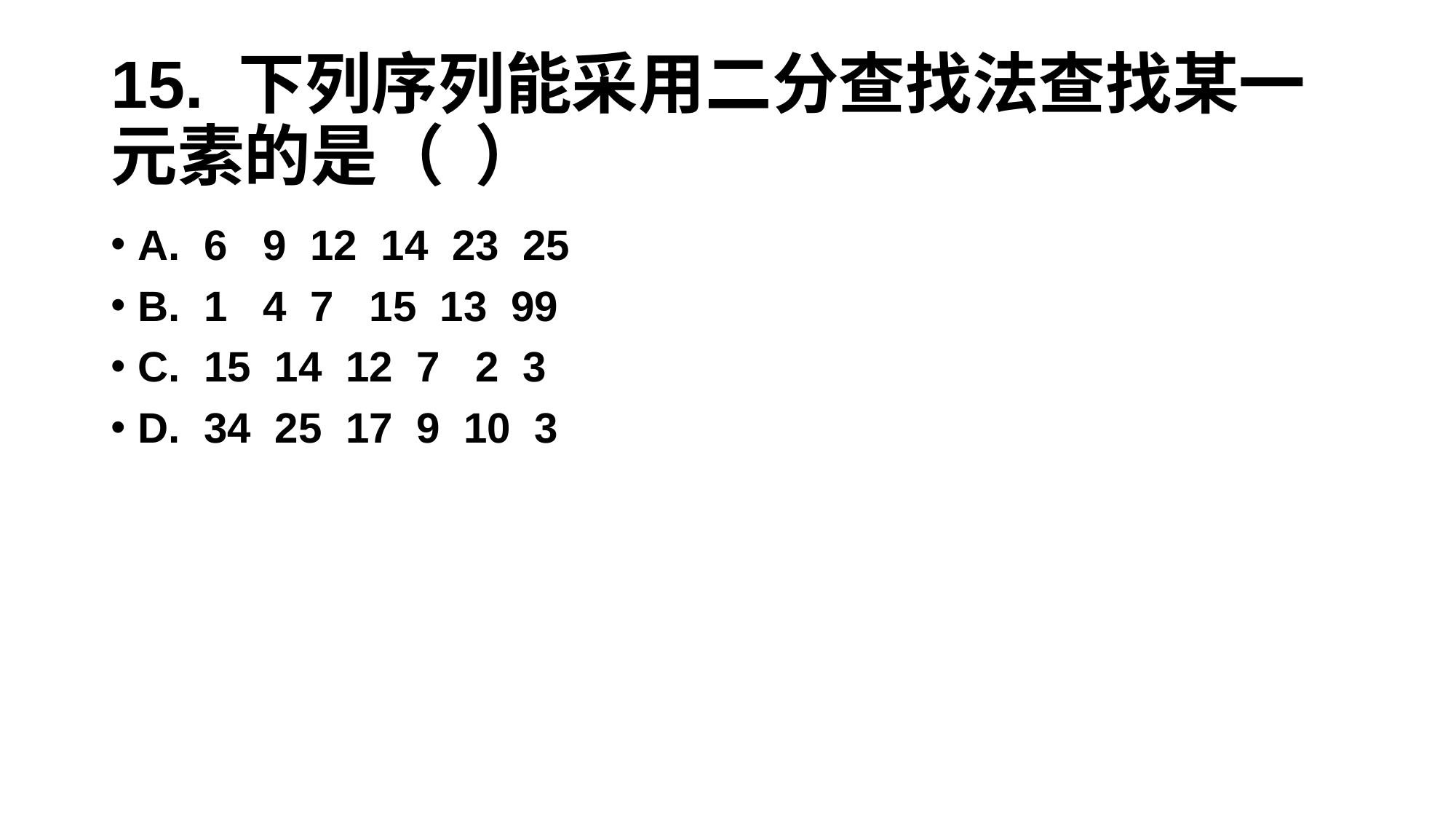

# 15. 下列序列能采用二分查找法查找某一元素的是（  ）
A.  6   9  12  14  23  25
B.  1   4  7   15  13  99
C.  15  14  12  7   2  3
D.  34  25  17  9  10  3